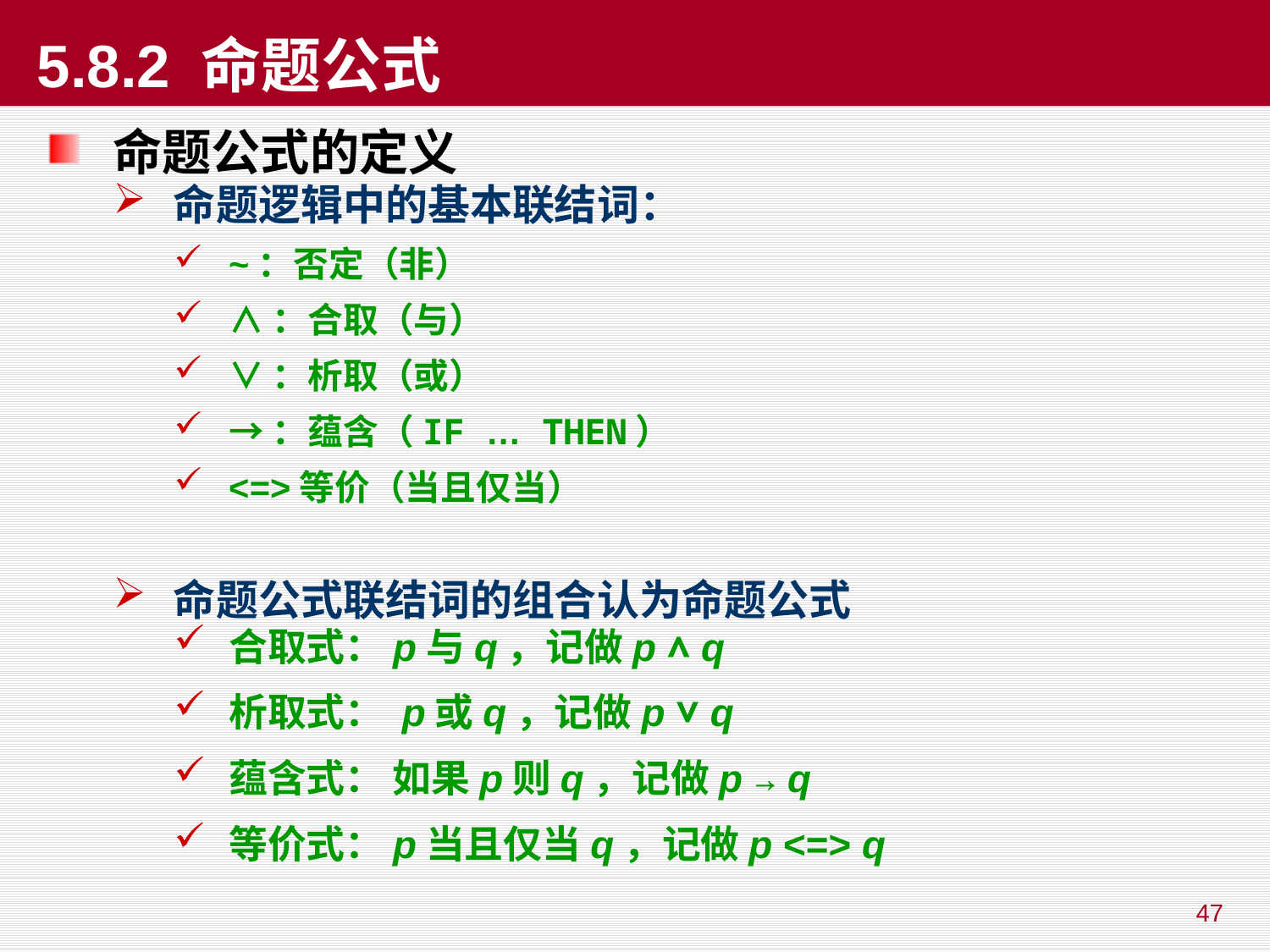

# 5.8.2 命题公式
命题公式的定义
命题逻辑中的基本联结词：
~：否定（非）
∧：合取（与）
∨：析取（或）
→：蕴含（IF … THEN）
<=>等价（当且仅当）

命题公式联结词的组合认为命题公式
合取式：p与q，记做p ∧ q
析取式： p或q，记做p ∨ q
蕴含式： 如果p则q，记做p → q
等价式：p当且仅当q，记做p <=> q

47